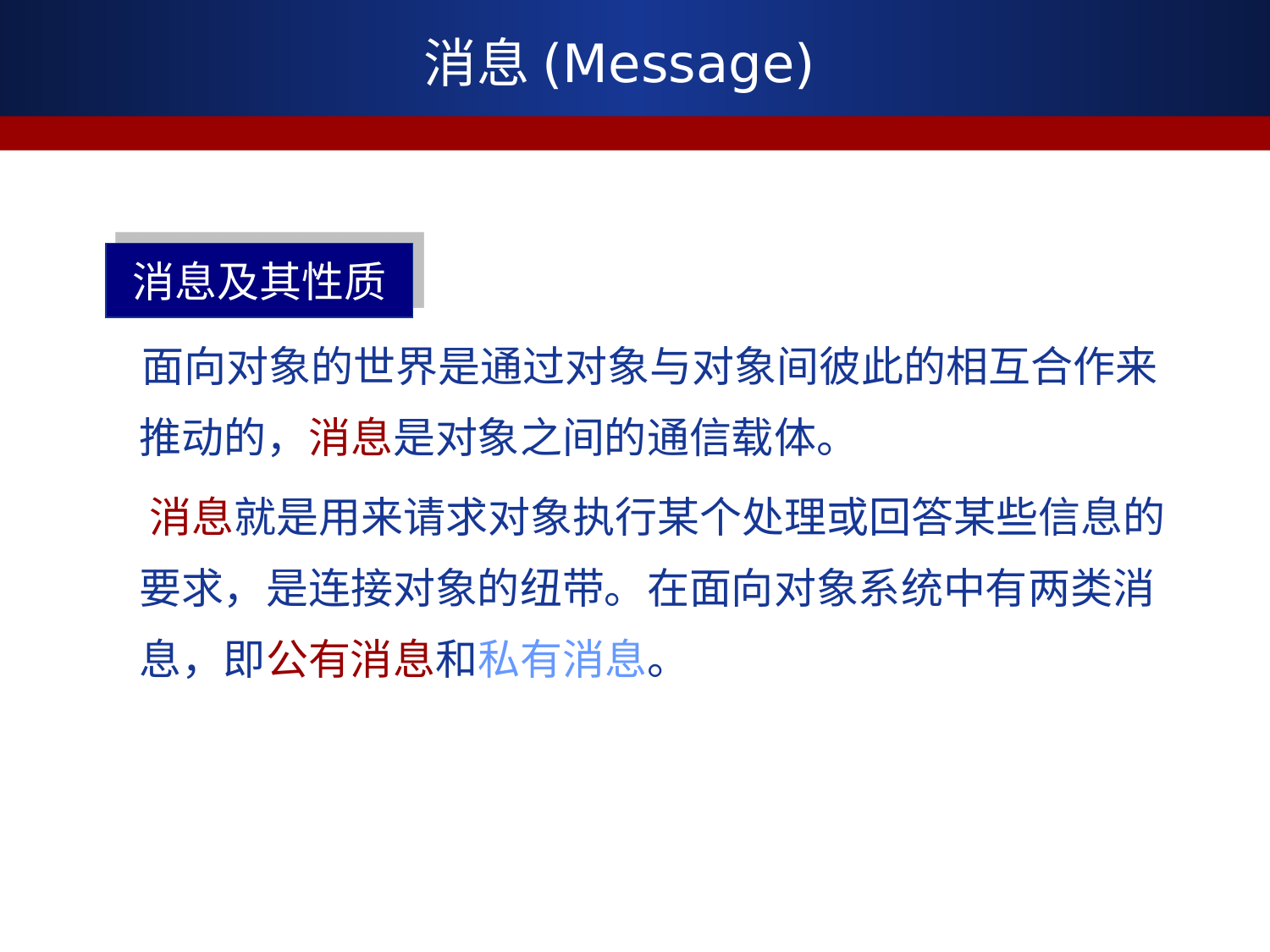

# 消息(Message)
消息及其性质
     面向对象的世界是通过对象与对象间彼此的相互合作来推动的，消息是对象之间的通信载体。
     消息就是用来请求对象执行某个处理或回答某些信息的要求，是连接对象的纽带。在面向对象系统中有两类消息，即公有消息和私有消息。